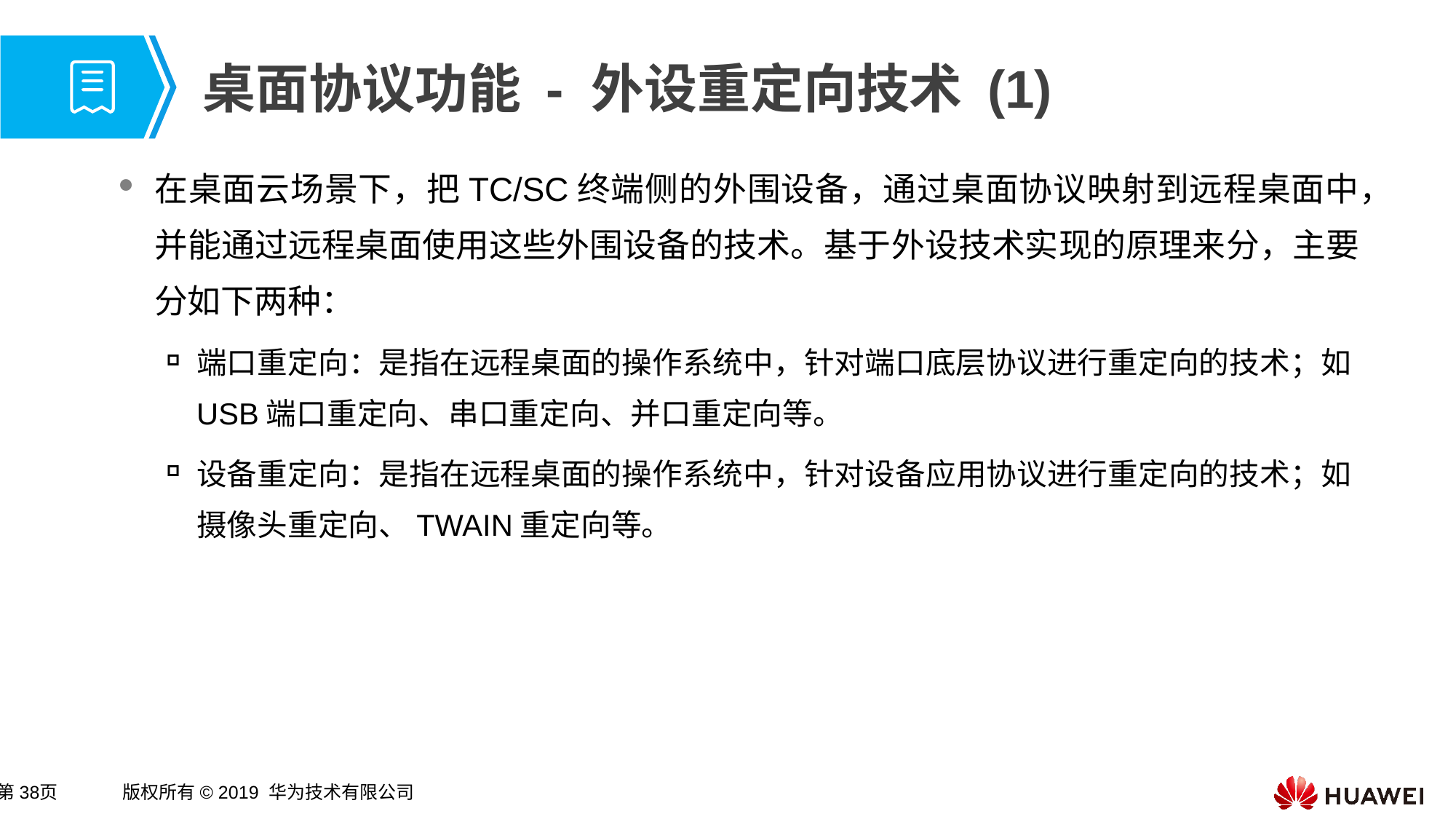

# 桌面协议功能 - 外设重定向技术 (1)
在桌面云场景下，把TC/SC终端侧的外围设备，通过桌面协议映射到远程桌面中，并能通过远程桌面使用这些外围设备的技术。基于外设技术实现的原理来分，主要分如下两种：
端口重定向：是指在远程桌面的操作系统中，针对端口底层协议进行重定向的技术；如USB端口重定向、串口重定向、并口重定向等。
设备重定向：是指在远程桌面的操作系统中，针对设备应用协议进行重定向的技术；如摄像头重定向、TWAIN重定向等。